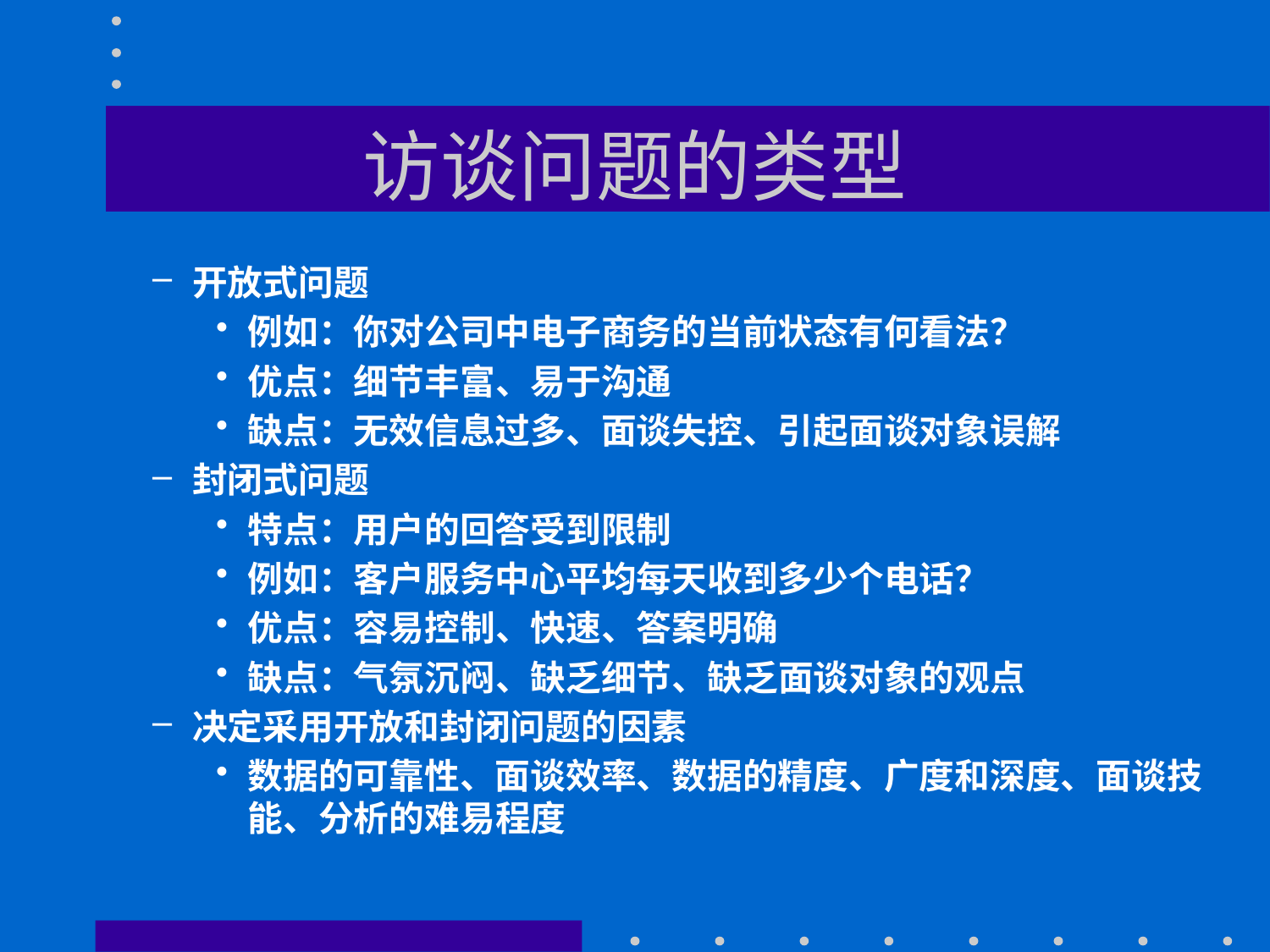

# 访谈问题的类型

开放式问题
例如：你对公司中电子商务的当前状态有何看法？
优点：细节丰富、易于沟通
缺点：无效信息过多、面谈失控、引起面谈对象误解
封闭式问题
特点：用户的回答受到限制
例如：客户服务中心平均每天收到多少个电话？
优点：容易控制、快速、答案明确
缺点：气氛沉闷、缺乏细节、缺乏面谈对象的观点
决定采用开放和封闭问题的因素
数据的可靠性、面谈效率、数据的精度、广度和深度、面谈技能、分析的难易程度